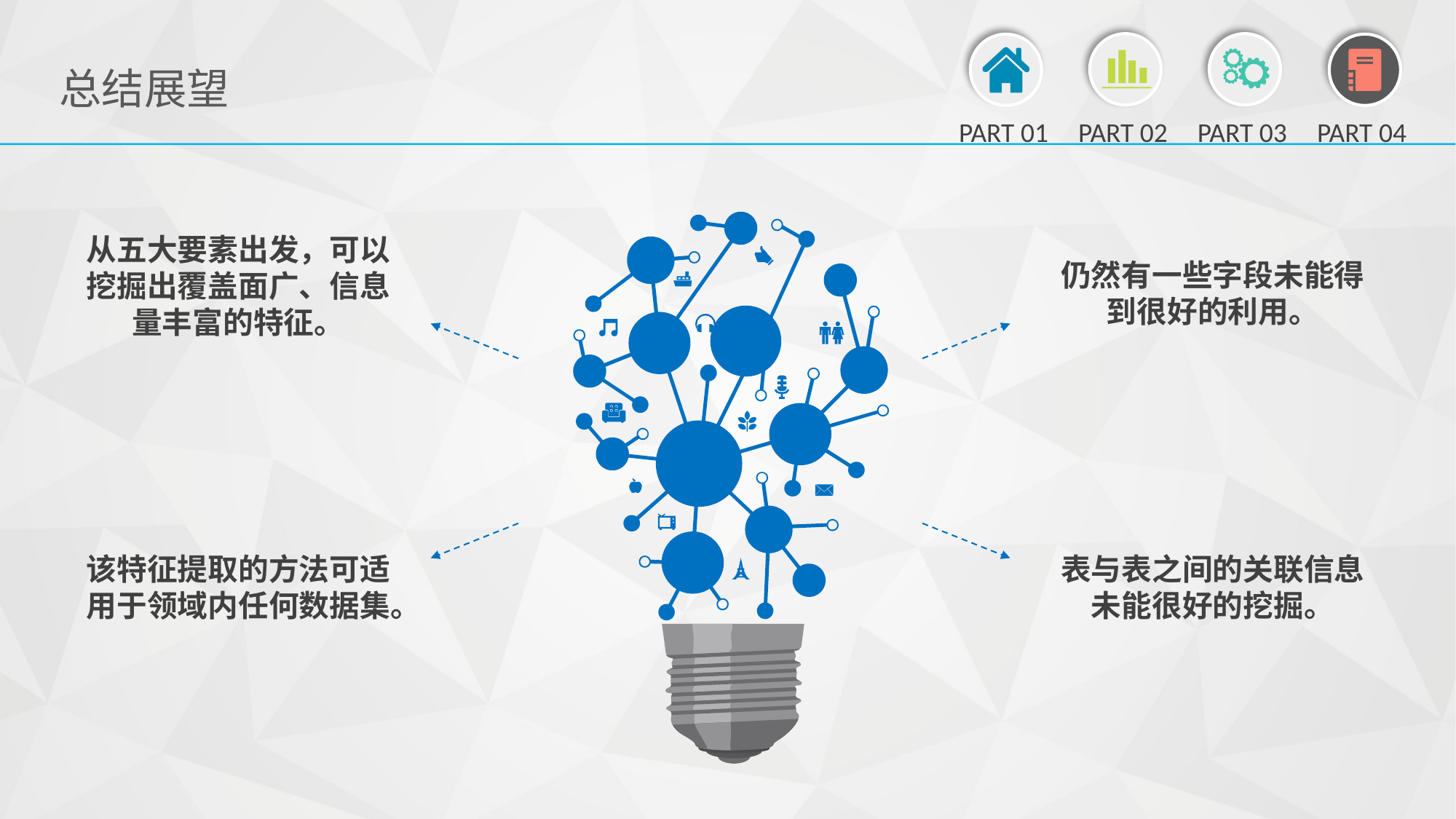

从五大要素出发，可以挖掘出覆盖面广、信息量丰富的特征。
仍然有一些字段未能得到很好的利用。
该特征提取的方法可适用于领域内任何数据集。
表与表之间的关联信息未能很好的挖掘。